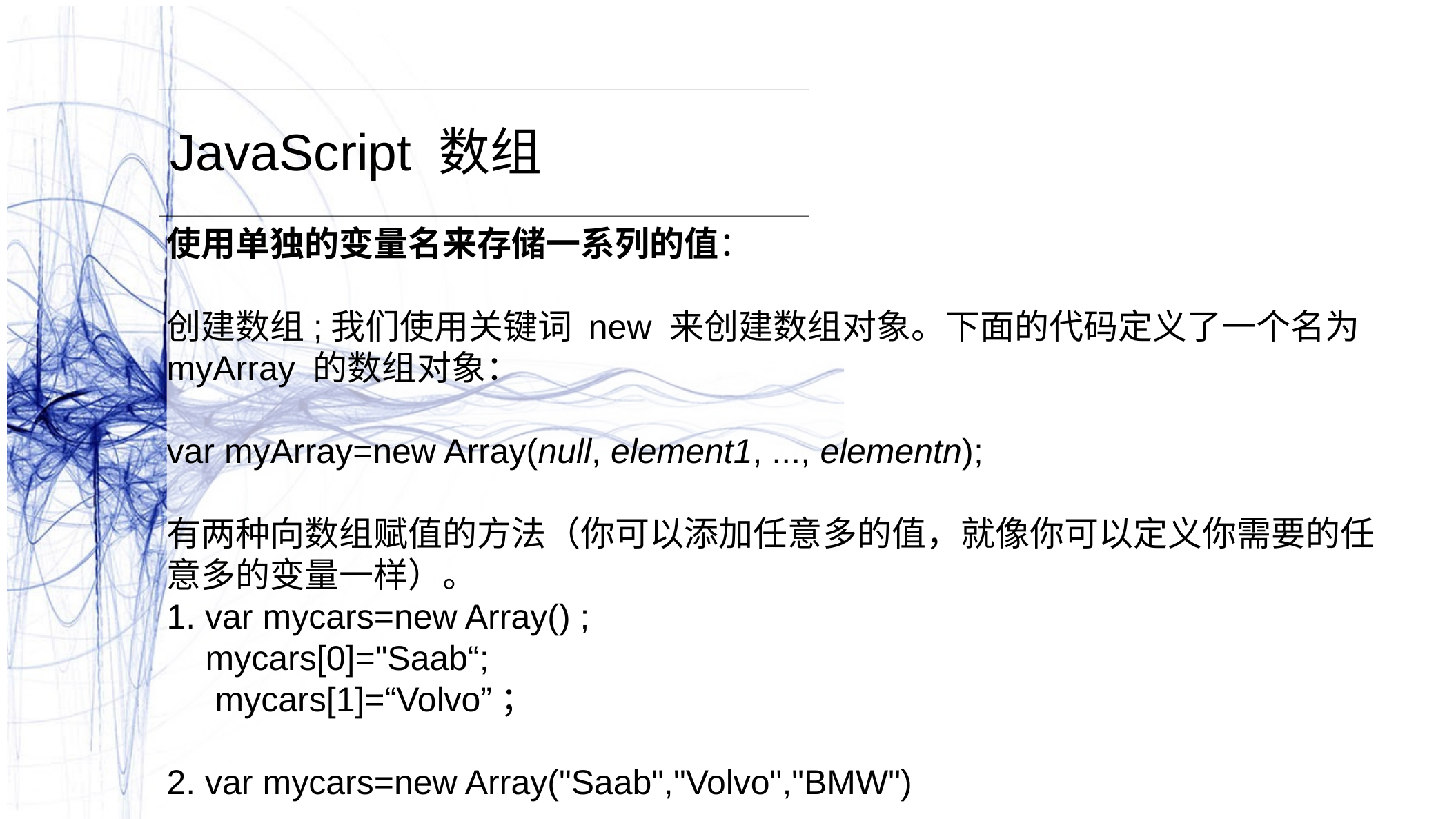

JavaScript 数组

使用单独的变量名来存储一系列的值：

创建数组;我们使用关键词 new 来创建数组对象。下面的代码定义了一个名为 myArray 的数组对象：

var myArray=new Array(null, element1, ..., elementn);

有两种向数组赋值的方法（你可以添加任意多的值，就像你可以定义你需要的任意多的变量一样）。
1. var mycars=new Array() ;
    mycars[0]="Saab“;
     mycars[1]=“Volvo”；

2. var mycars=new Array("Saab","Volvo","BMW")